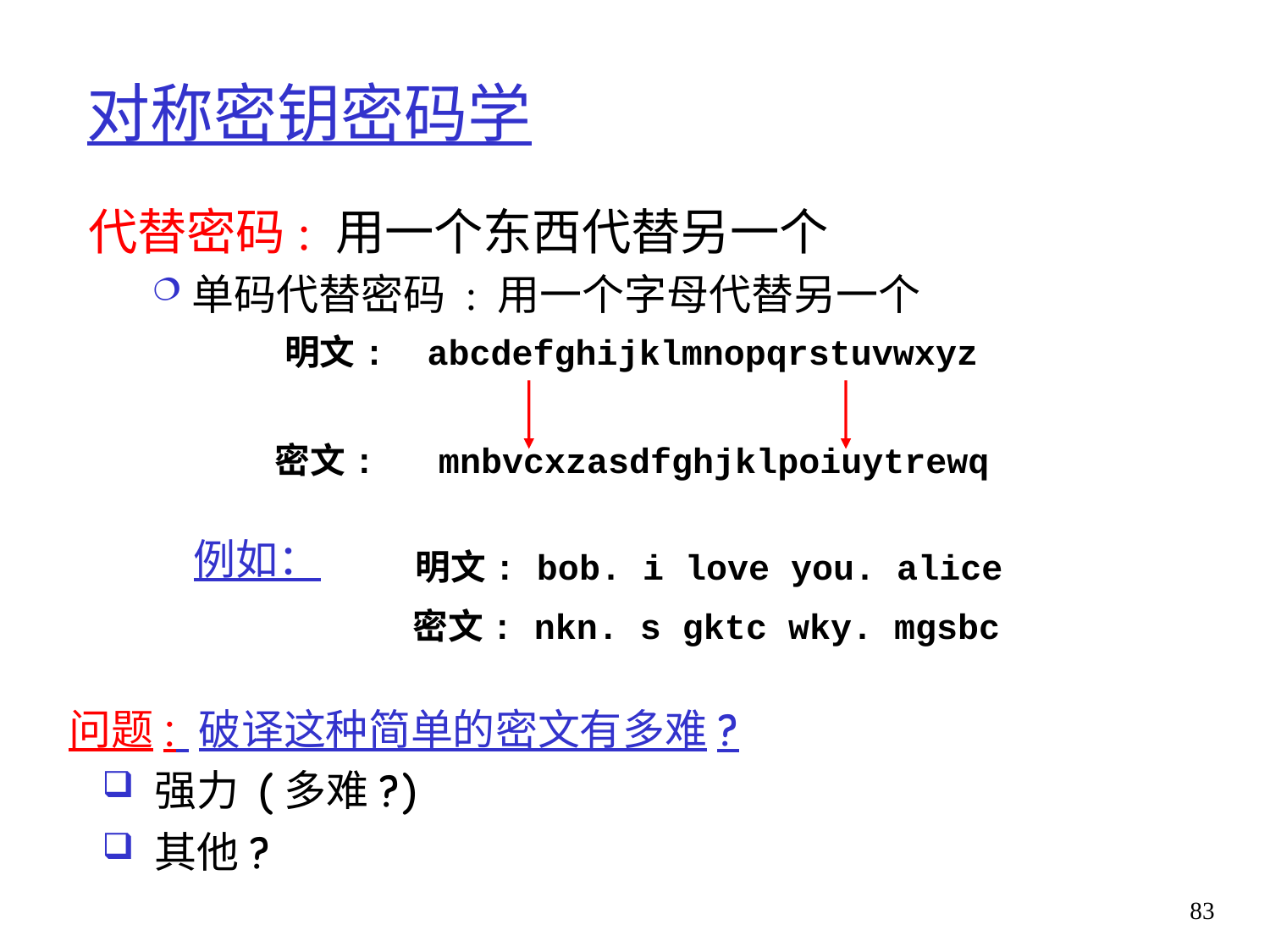

# 对称密钥密码学
代替密码: 用一个东西代替另一个
单码代替密码 : 用一个字母代替另一个
明文:  abcdefghijklmnopqrstuvwxyz

密文:   mnbvcxzasdfghjklpoiuytrewq
例如：
明文: bob. i love you. alice
 密文: nkn. s gktc wky. mgsbc
问题: 破译这种简单的密文有多难?
 强力 (多难?)
 其他?
83